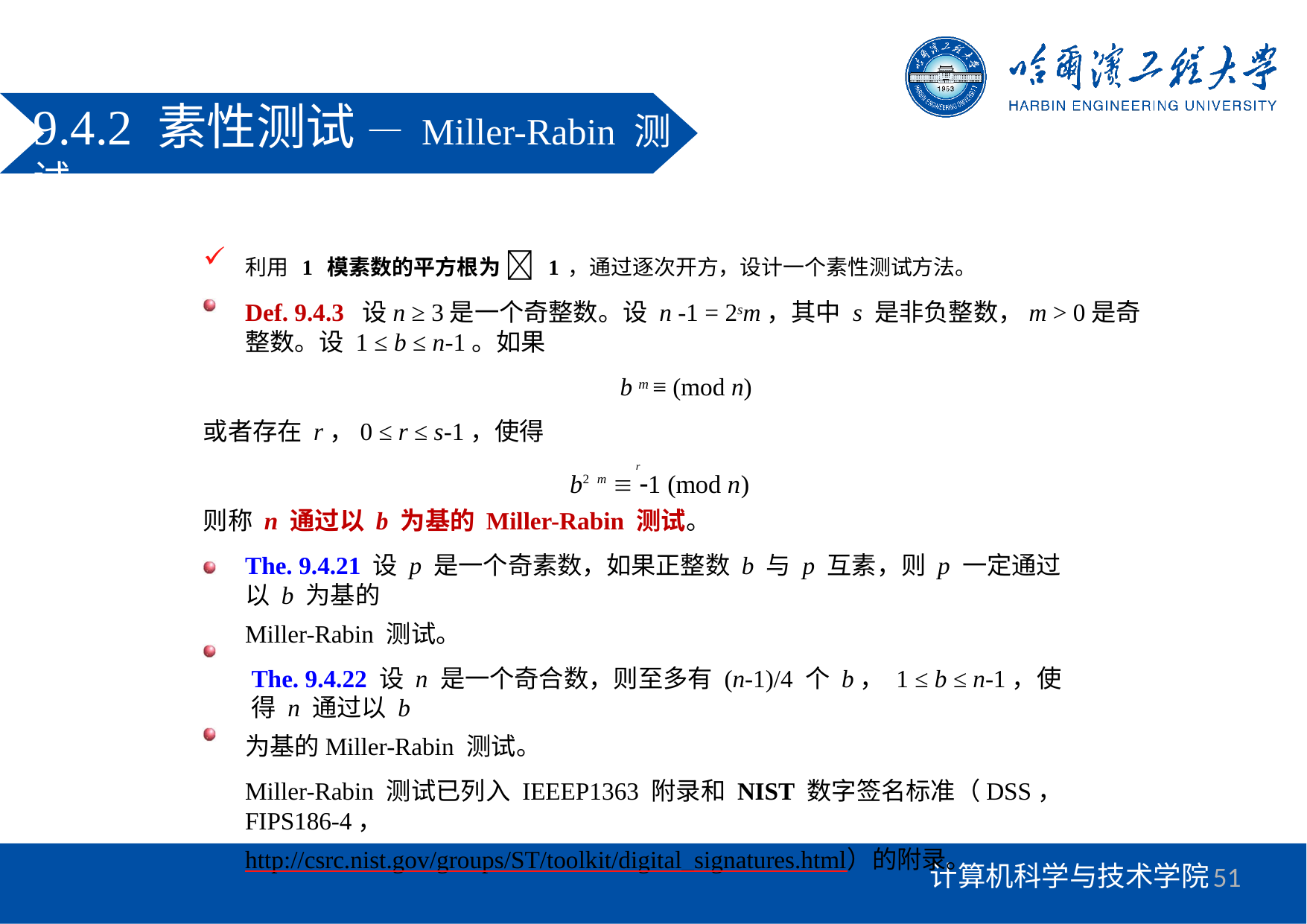

# 9.4.2 素性测试 — Miller-Rabin 测试
利用 1 模素数的平方根为 ± 1，通过逐次开方，设计一个素性测试方法。
Def. 9.4.3 设n ≥ 3是一个奇整数。设 n -1 = 2sm，其中 s 是非负整数，m > 0是奇整数。设 1 ≤ b ≤ n-1。如果
b m ≡ (mod n)
或者存在 r，0 ≤ r ≤ s-1，使得
r
b2  m  ≡ −1 (mod n)
则称 n 通过以 b 为基的 Miller-Rabin 测试。
The. 9.4.21 设 p 是一个奇素数，如果正整数 b 与 p 互素，则 p 一定通过以 b 为基的
Miller-Rabin 测试。
The. 9.4.22 设 n 是一个奇合数，则至多有(n-1)/4 个 b， 1 ≤ b ≤ n-1，使得 n 通过以 b
为基的Miller-Rabin 测试。
Miller-Rabin 测试已列入IEEEP1363 附录和 NIST 数字签名标准（DSS，FIPS186-4，
http://csrc.nist.gov/groups/ST/toolkit/digital_signatures.html）的附录。

51